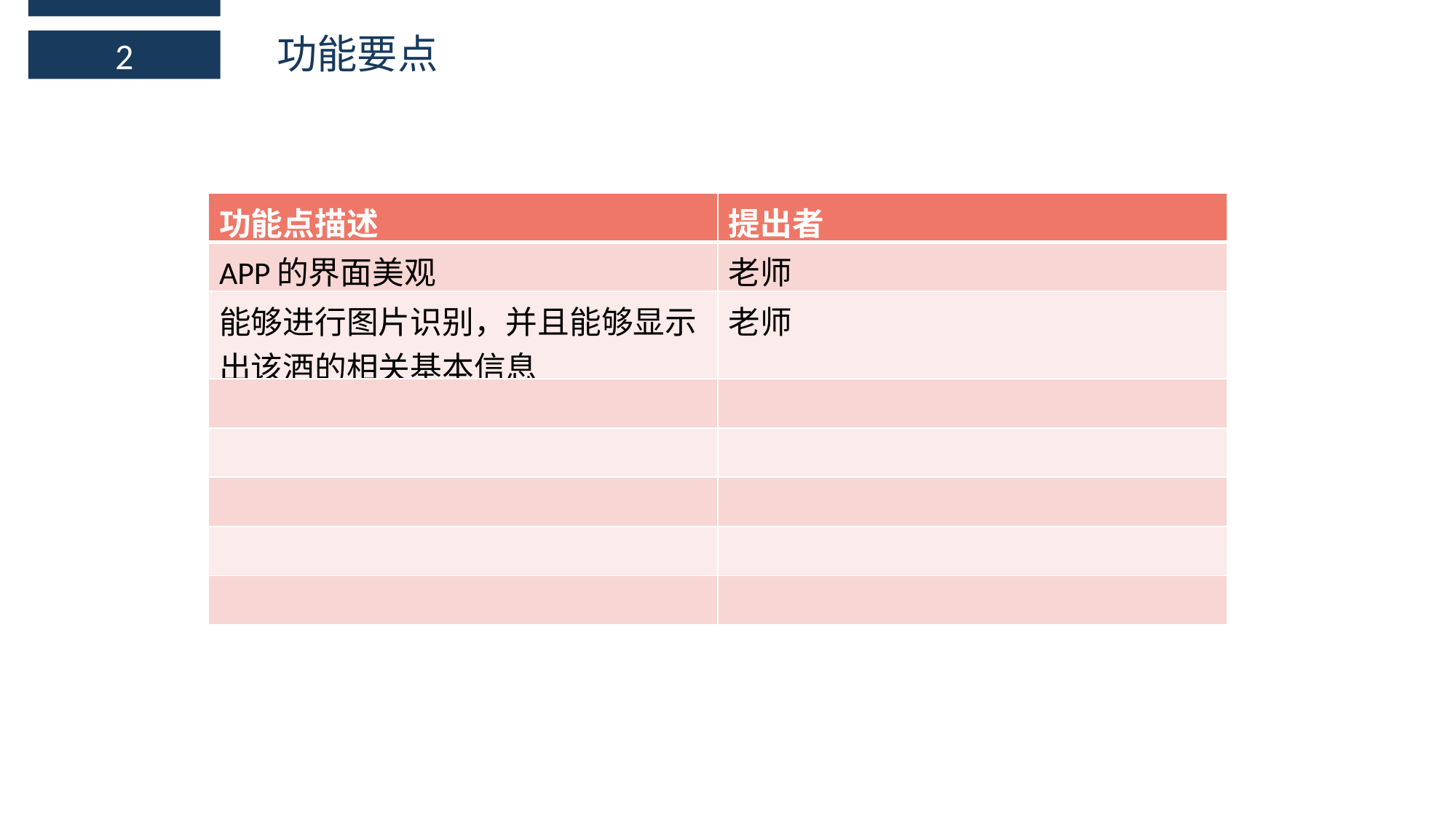

功能要点
2
| 功能点描述 | 提出者 |
| --- | --- |
| APP的界面美观 | 老师 |
| 能够进行图片识别，并且能够显示出该酒的相关基本信息 | 老师 |
|  |  |
|  |  |
|  |  |
|  |  |
|  |  |